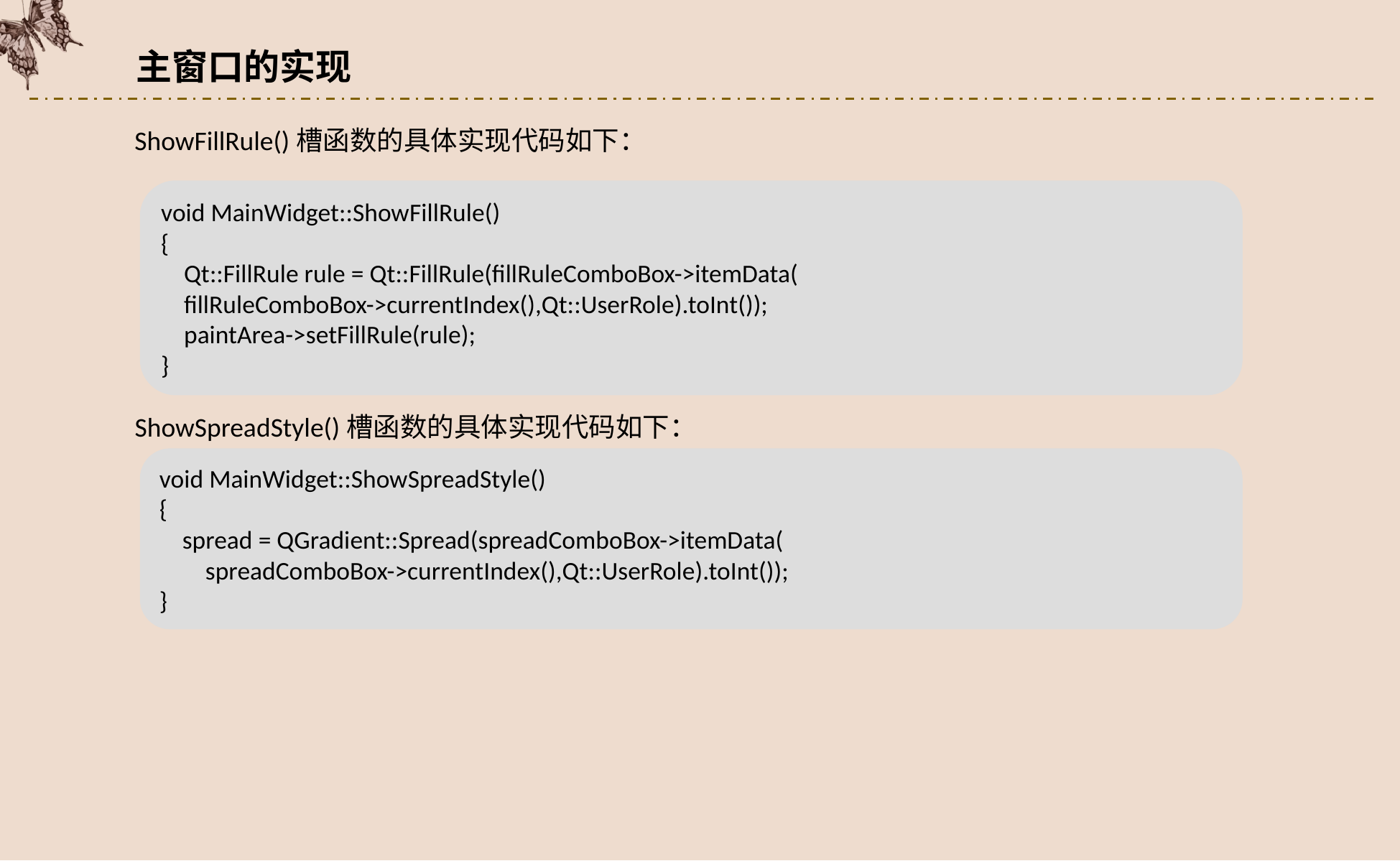

主窗口的实现
ShowFillRule()槽函数的具体实现代码如下：
void MainWidget::ShowFillRule()
{
    Qt::FillRule rule = Qt::FillRule(fillRuleComboBox->itemData(
    fillRuleComboBox->currentIndex(),Qt::UserRole).toInt());
    paintArea->setFillRule(rule);
}
ShowSpreadStyle()槽函数的具体实现代码如下：
void MainWidget::ShowSpreadStyle()
{
    spread = QGradient::Spread(spreadComboBox->itemData(
        spreadComboBox->currentIndex(),Qt::UserRole).toInt());
}